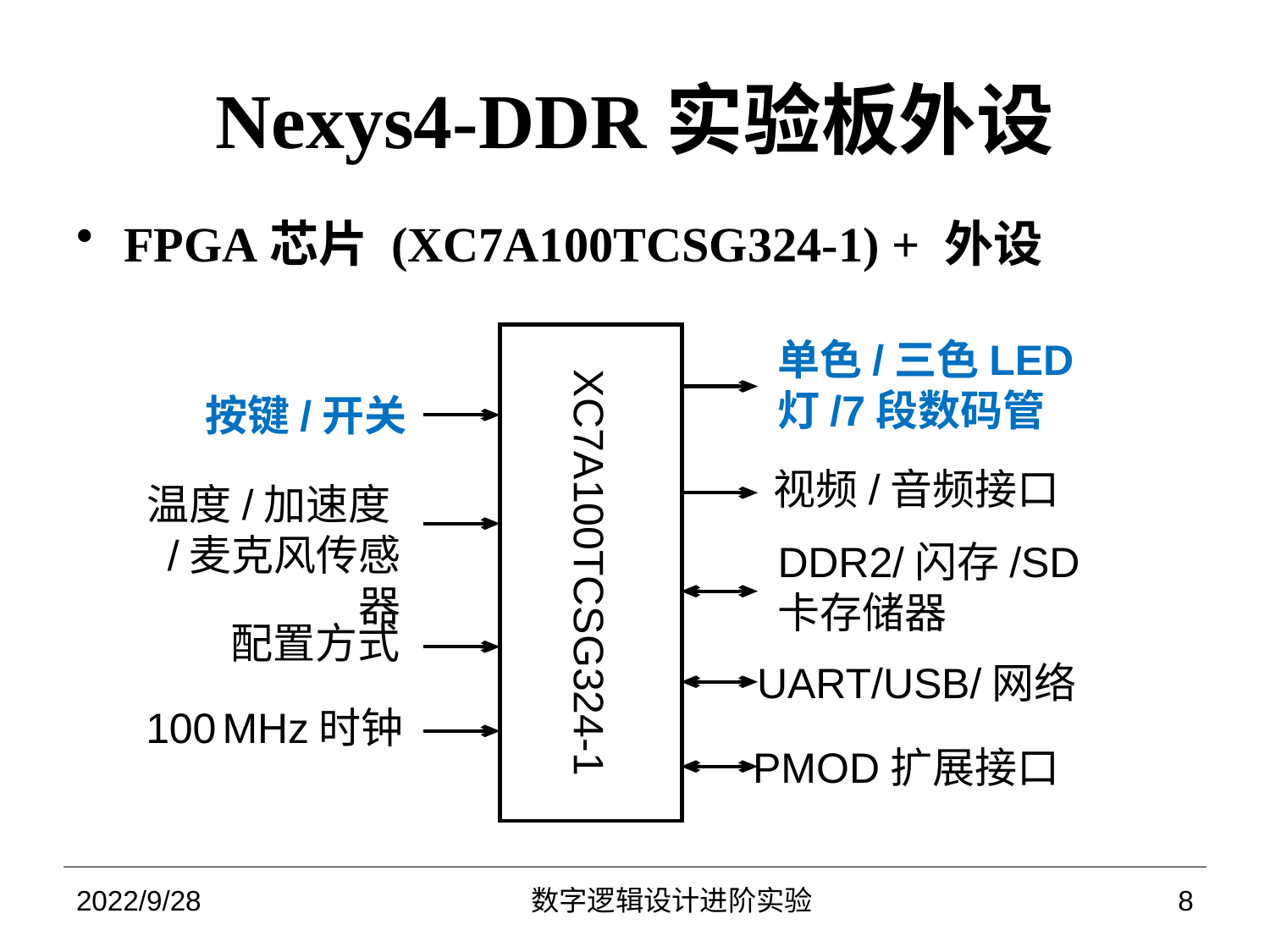

# Nexys4-DDR实验板外设
FPGA芯片 (XC7A100TCSG324-1) + 外设

XC7A100TCSG324-1
单色/三色LED灯/7段数码管
按键/开关
视频/音频接口
温度/加速度/麦克风传感器
DDR2/闪存/SD卡存储器
配置方式
UART/USB/网络
100 MHz 时钟
PMOD扩展接口
2022/9/28
数字逻辑设计进阶实验
8